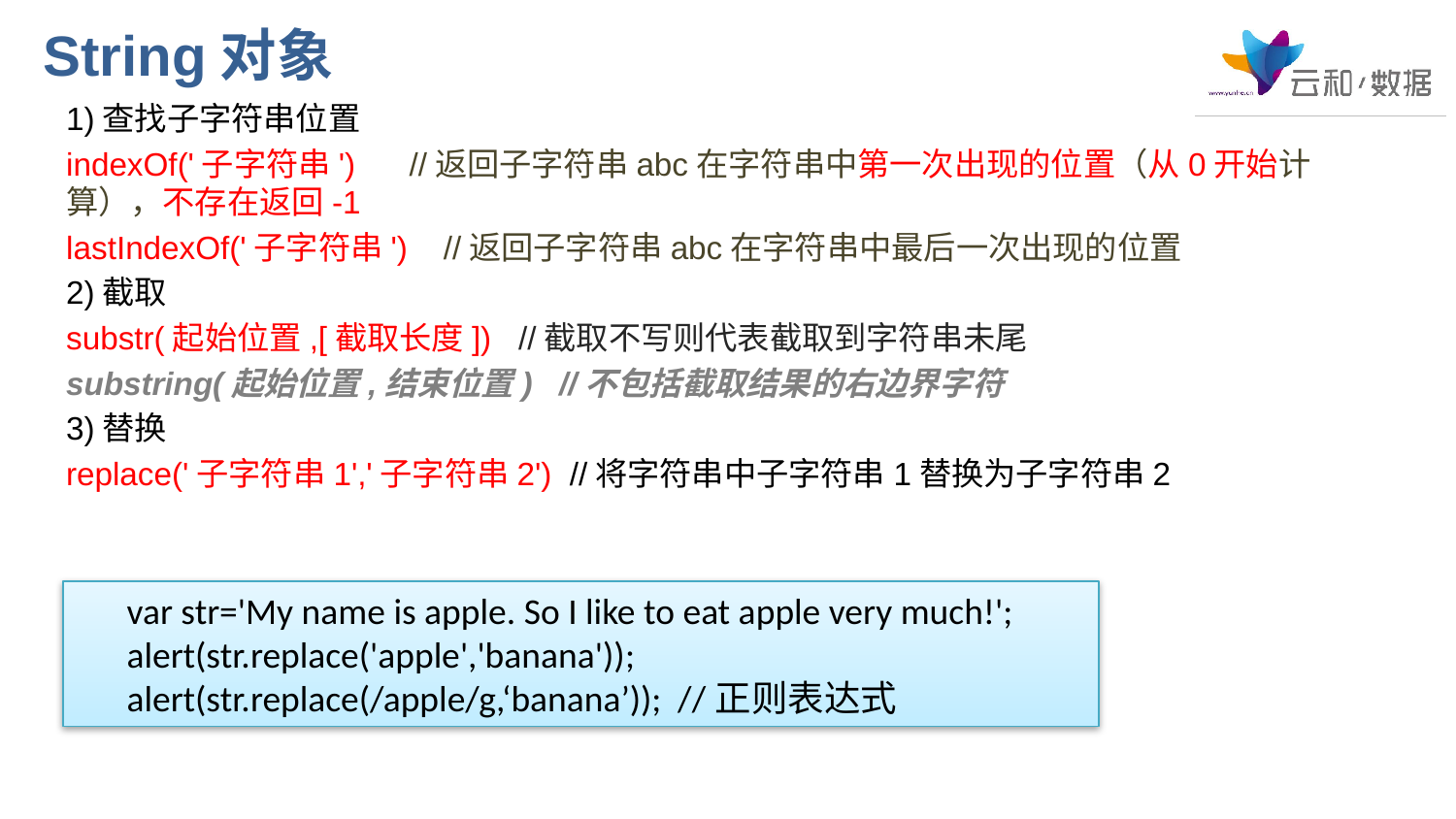

# String对象
1)查找子字符串位置
indexOf('子字符串')      //返回子字符串abc在字符串中第一次出现的位置（从0开始计算），不存在返回-1
lastIndexOf('子字符串')    //返回子字符串abc在字符串中最后一次出现的位置
2)截取
substr(起始位置,[截取长度])   //截取不写则代表截取到字符串未尾
substring(起始位置,结束位置)   //不包括截取结果的右边界字符
3)替换
replace('子字符串1','子字符串2')  //将字符串中子字符串1替换为子字符串2

      var str='My name is apple. So I like to eat apple very much!';
      alert(str.replace('apple','banana'));
      alert(str.replace(/apple/g,‘banana’));  //正则表达式
11